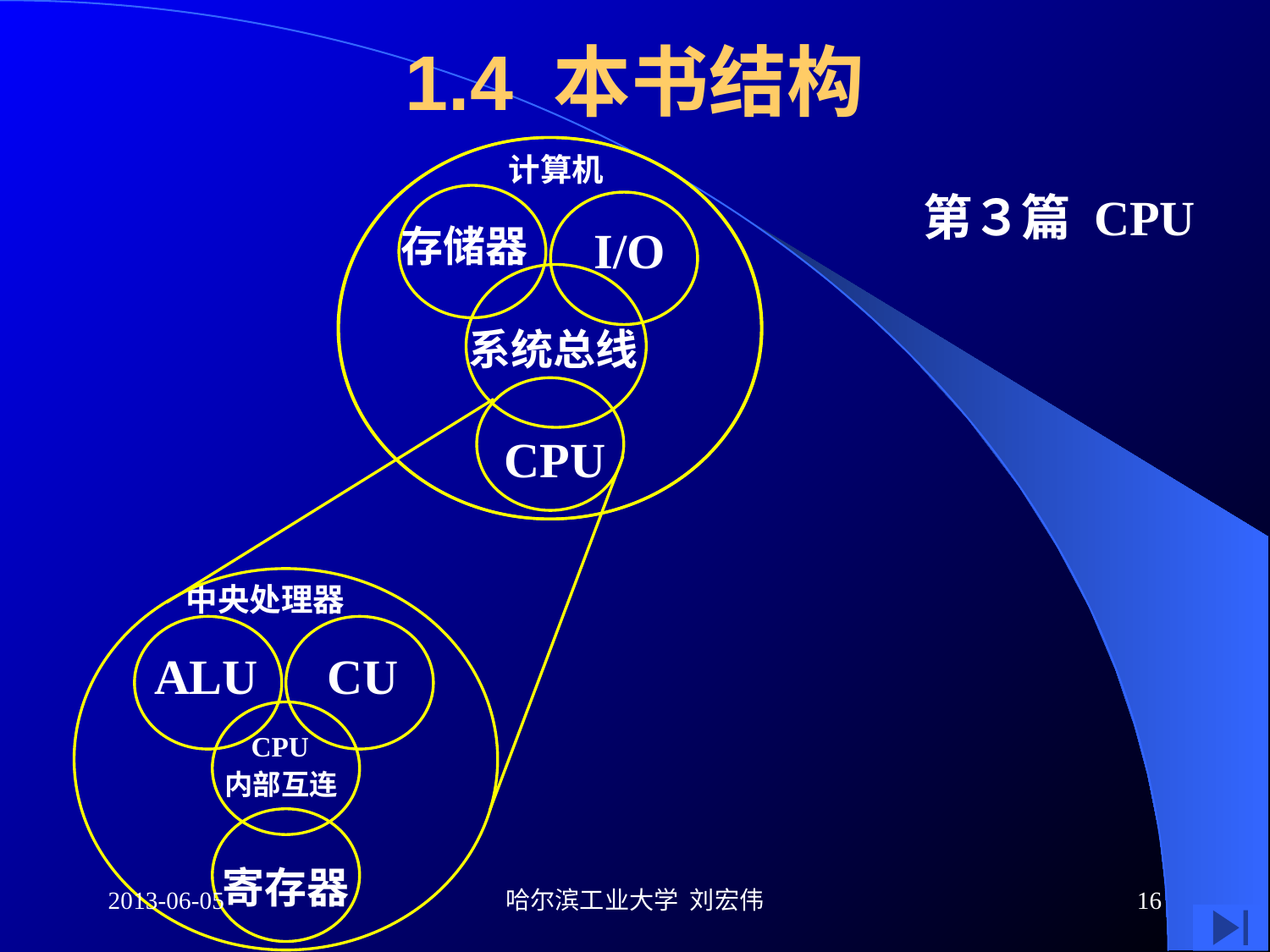

# 1.4 本书结构

计算机

存储器

系统总线

CPU
I/O

第３篇 CPU

中央处理器

ALU
CU

内部互连

寄存器
 CPU

2013-06-05
哈尔滨工业大学  刘宏伟
16